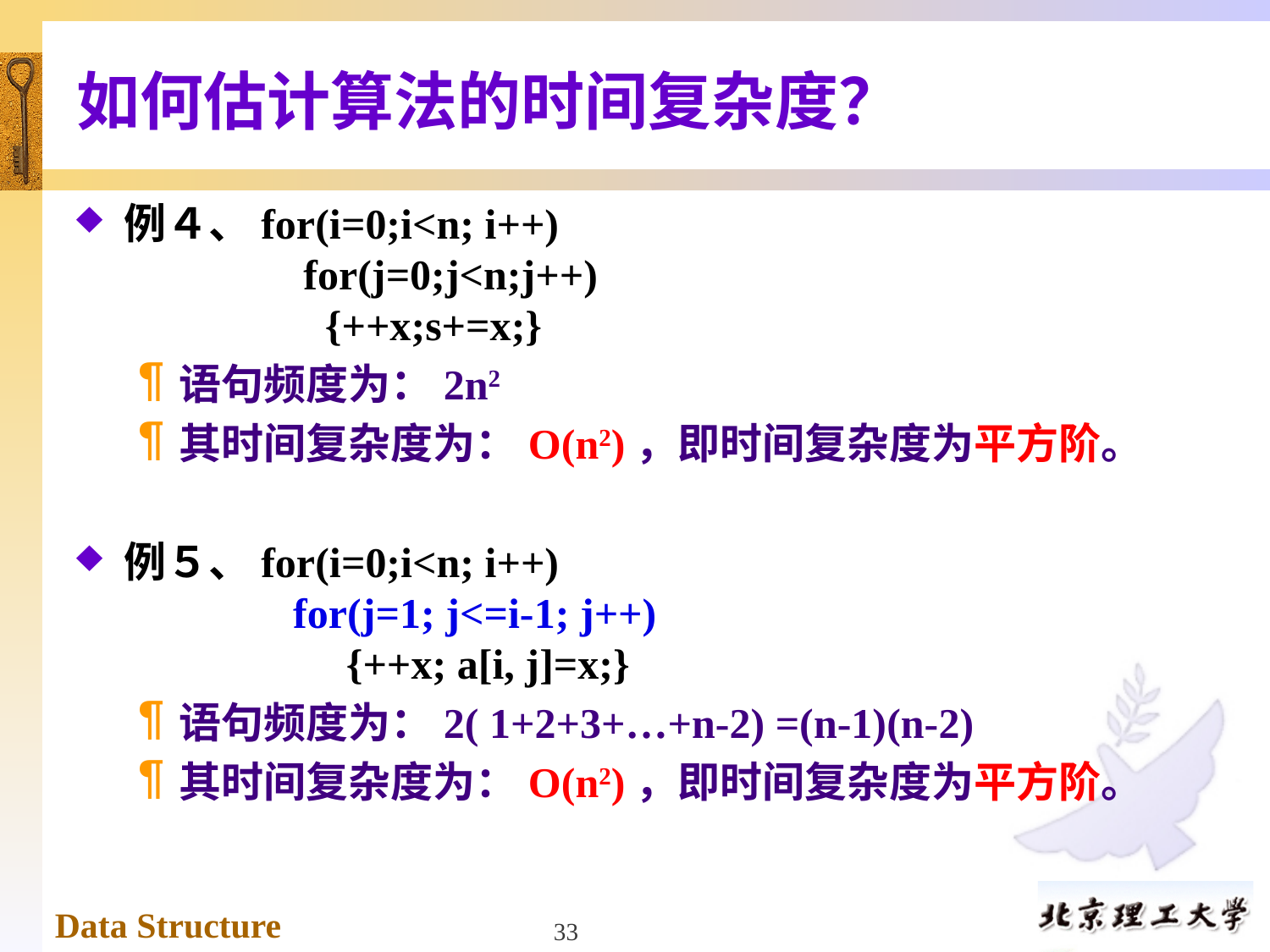

# 如何估计算法的时间复杂度？
例４、for(i=0;i<n; i++)
　　　　for(j=0;j<n;j++)
                   {++x;s+=x;}
语句频度为：2n2
其时间复杂度为：O(n2)，即时间复杂度为平方阶。

例５、for(i=0;i<n; i++)
                for(j=1; j<=i-1; j++)
                     {++x; a[i, j]=x;}
语句频度为：2( 1+2+3+…+n-2) =(n-1)(n-2)
其时间复杂度为：O(n2)，即时间复杂度为平方阶。
33